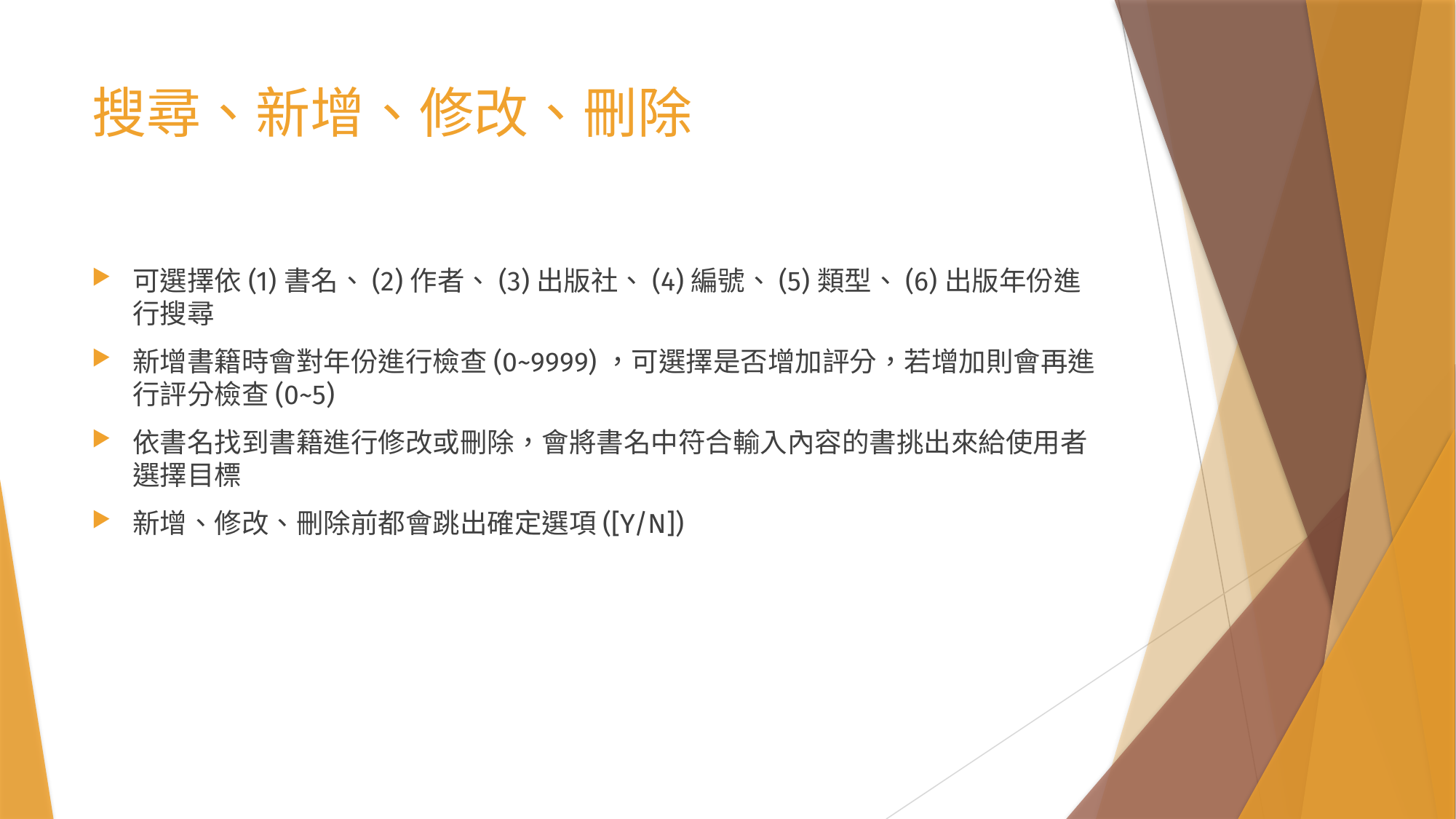

# 搜尋、新增、修改、刪除
可選擇依(1)書名、(2)作者、(3)出版社、(4)編號、(5)類型、(6)出版年份進行搜尋
新增書籍時會對年份進行檢查(0~9999)，可選擇是否增加評分，若增加則會再進行評分檢查(0~5)
依書名找到書籍進行修改或刪除，會將書名中符合輸入內容的書挑出來給使用者選擇目標
新增、修改、刪除前都會跳出確定選項([Y/N])